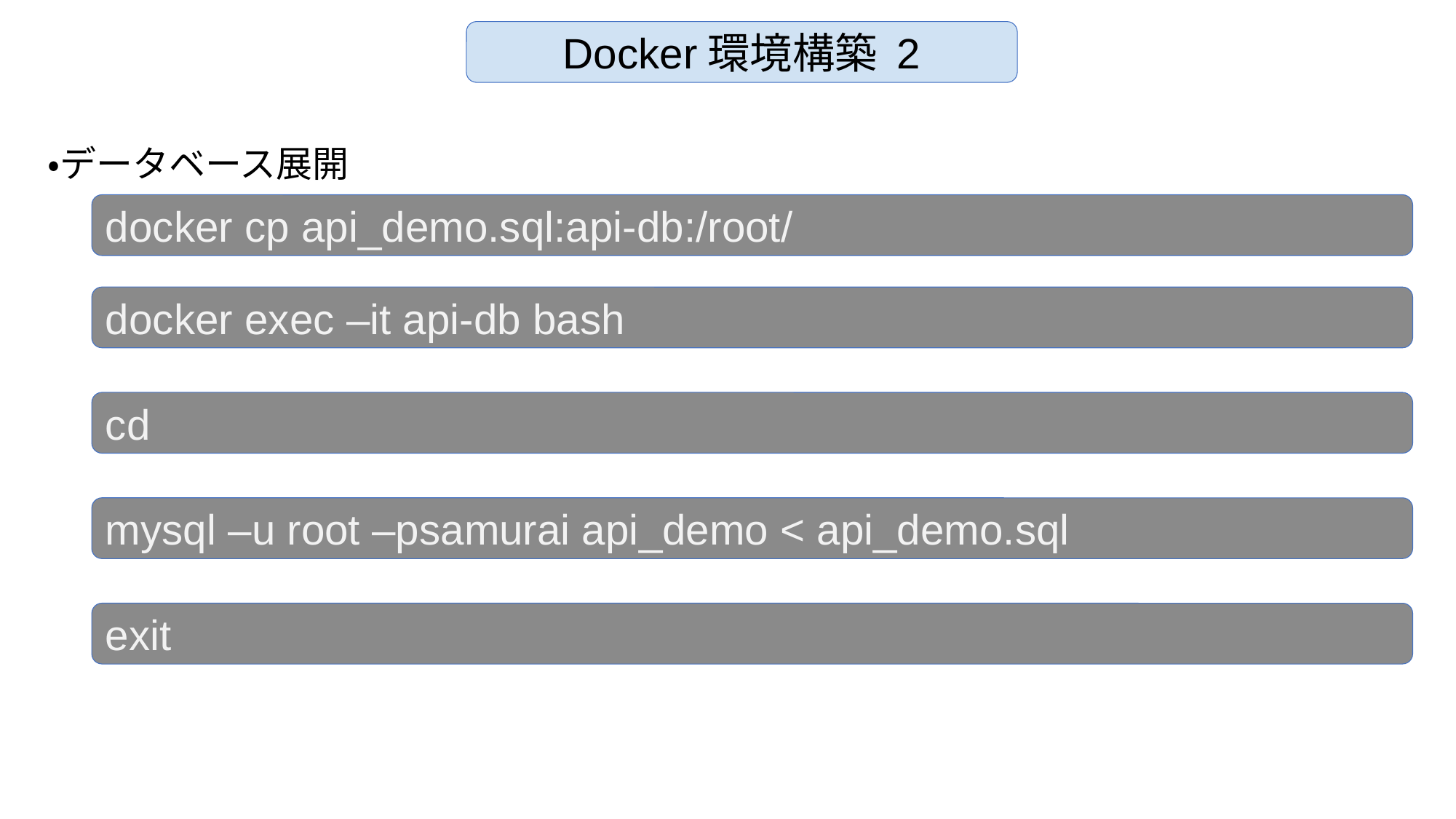

Docker環境構築 2
・データベース展開

docker cp api_demo.sql:api-db:/root/
docker exec –it api-db bash
cd
mysql –u root –psamurai api_demo < api_demo.sql
exit